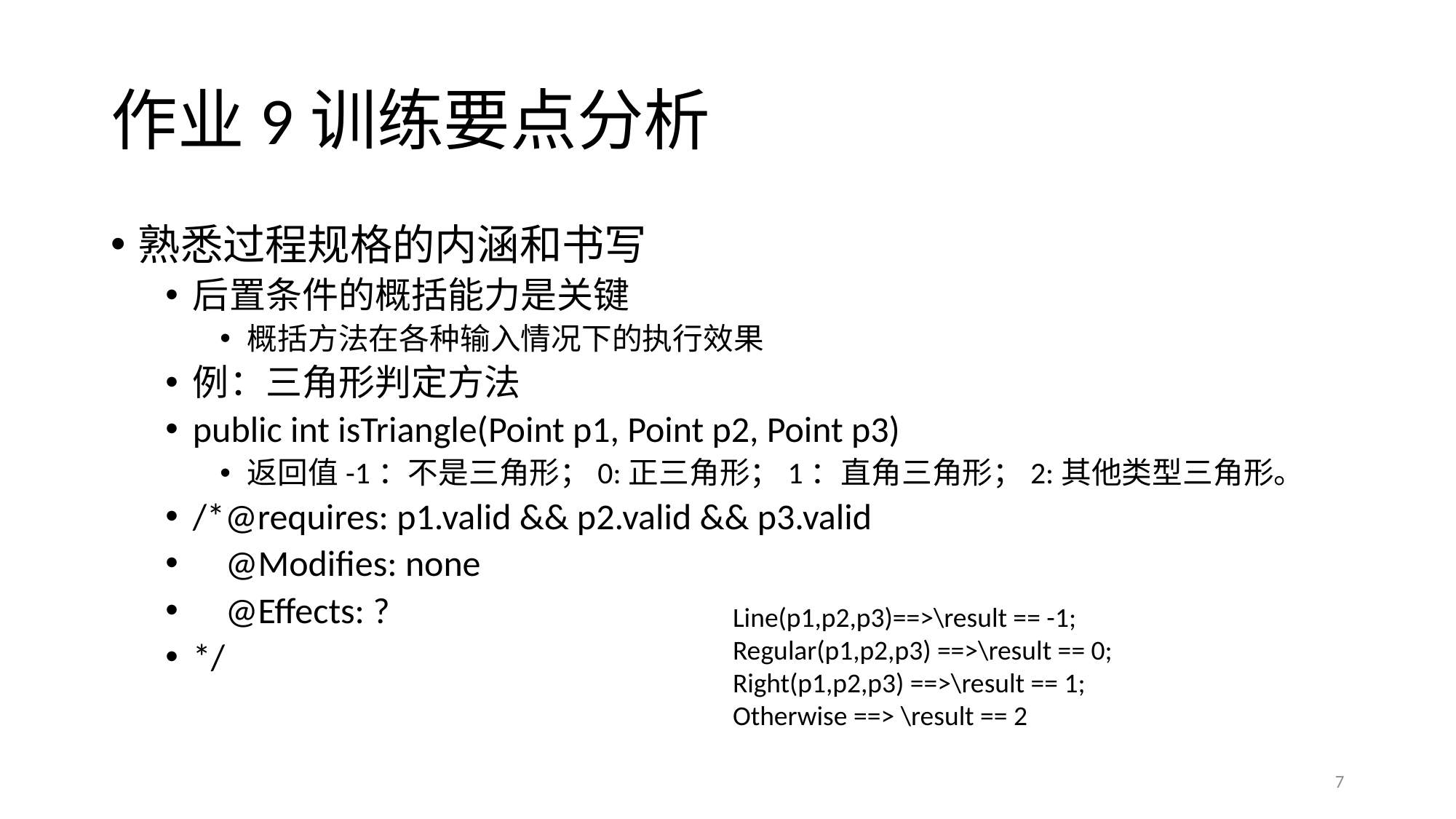

# 作业9训练要点分析
熟悉过程规格的内涵和书写
后置条件的概括能力是关键
概括方法在各种输入情况下的执行效果
例：三角形判定方法
public int isTriangle(Point p1, Point p2, Point p3)
返回值-1：不是三角形；0:正三角形；1：直角三角形；2:其他类型三角形。
/*@requires: p1.valid && p2.valid && p3.valid
    @Modifies: none
    @Effects: ?
*/
Line(p1,p2,p3)==>\result == -1;
Regular(p1,p2,p3) ==>\result == 0;
Right(p1,p2,p3) ==>\result == 1;
Otherwise ==> \result == 2
7